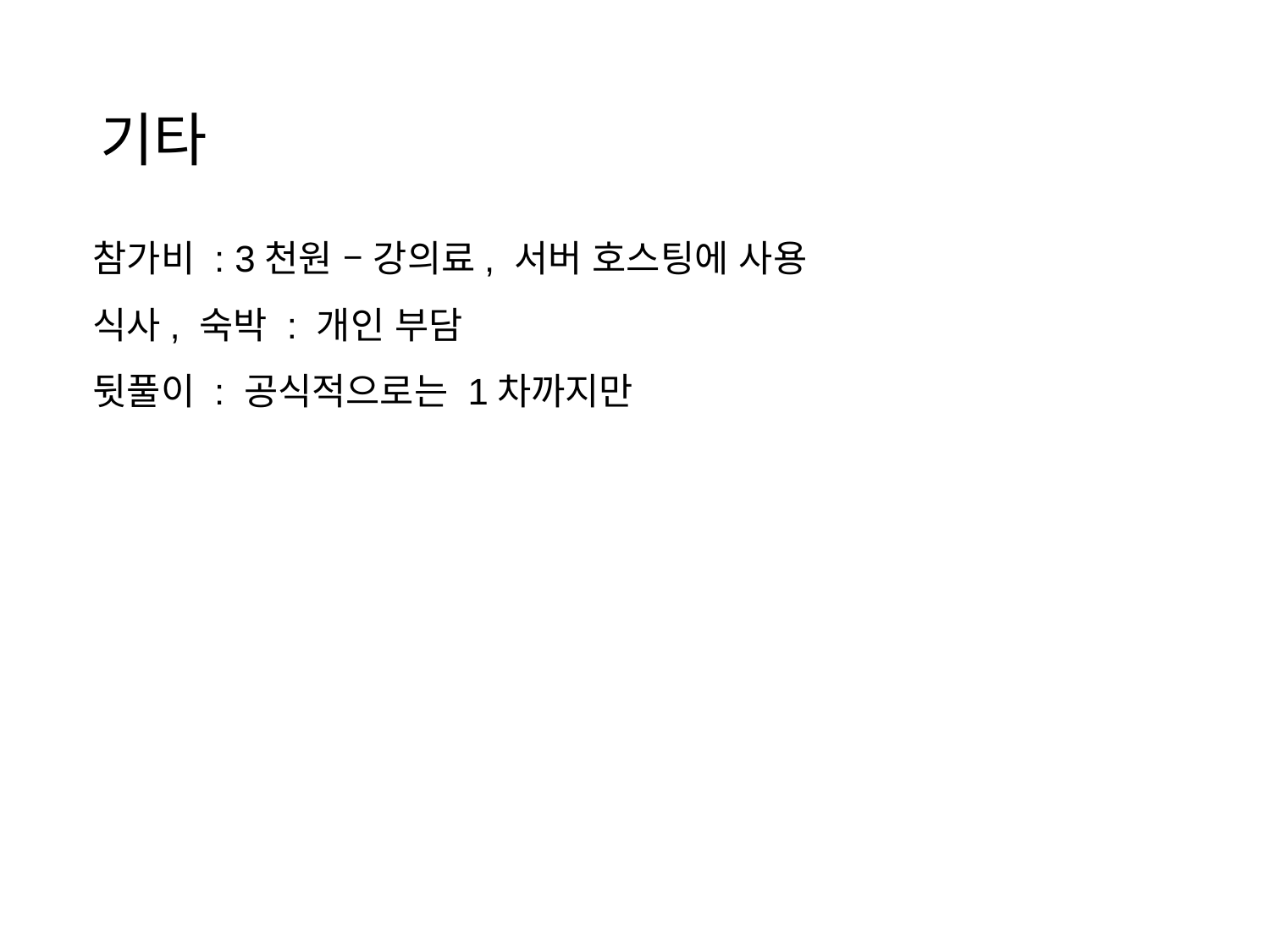

# 기타
참가비 : 3천원 – 강의료, 서버 호스팅에 사용
식사, 숙박 : 개인 부담
뒷풀이 : 공식적으로는 1차까지만